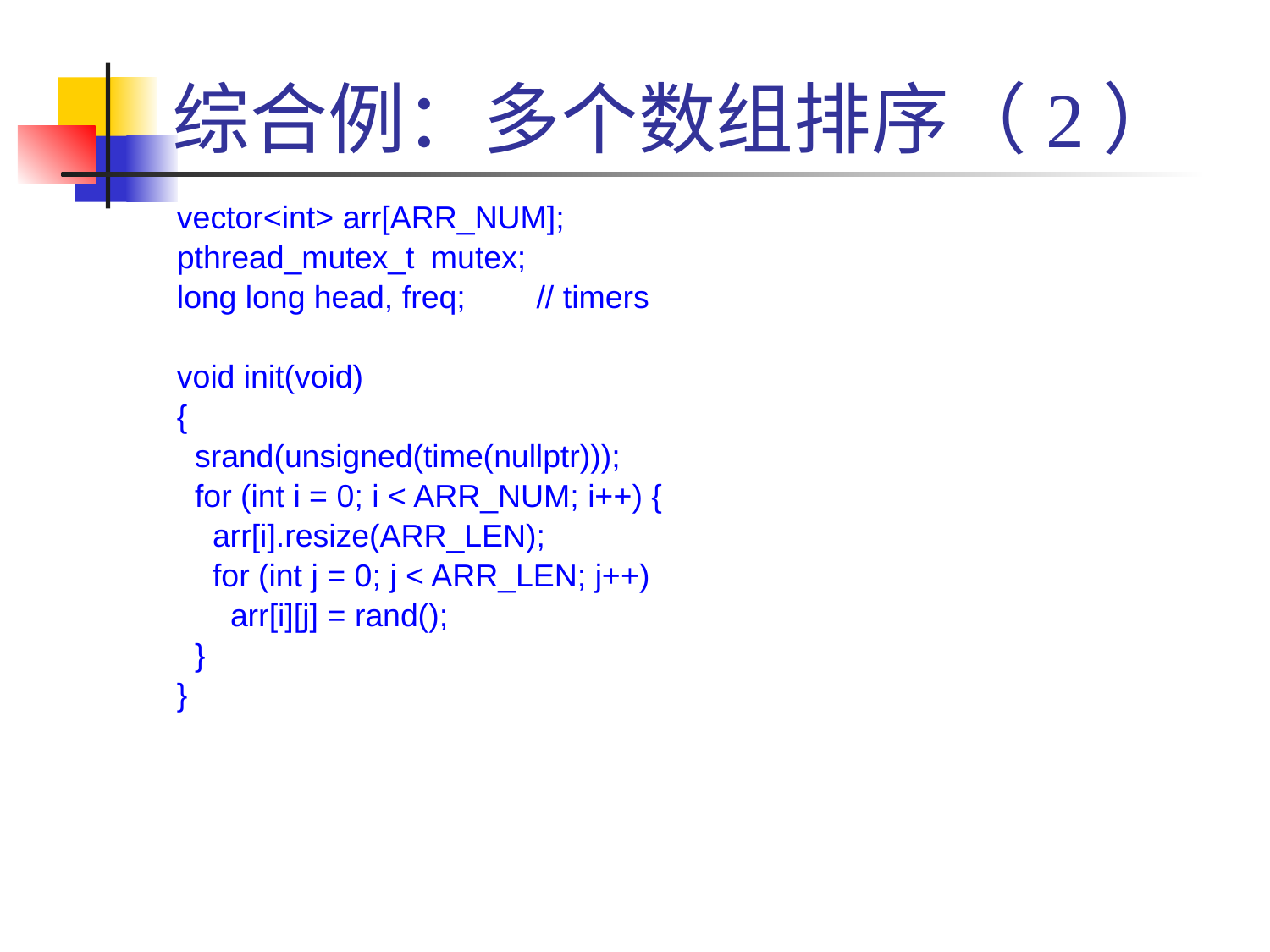

# 综合例：多个数组排序（2）
vector<int> arr[ARR_NUM];
pthread_mutex_t	mutex;
long long head, freq;        // timers

void init(void)
{
  srand(unsigned(time(nullptr)));
  for (int i = 0; i < ARR_NUM; i++) {
    arr[i].resize(ARR_LEN);
    for (int j = 0; j < ARR_LEN; j++)
      arr[i][j] = rand();
  }
}